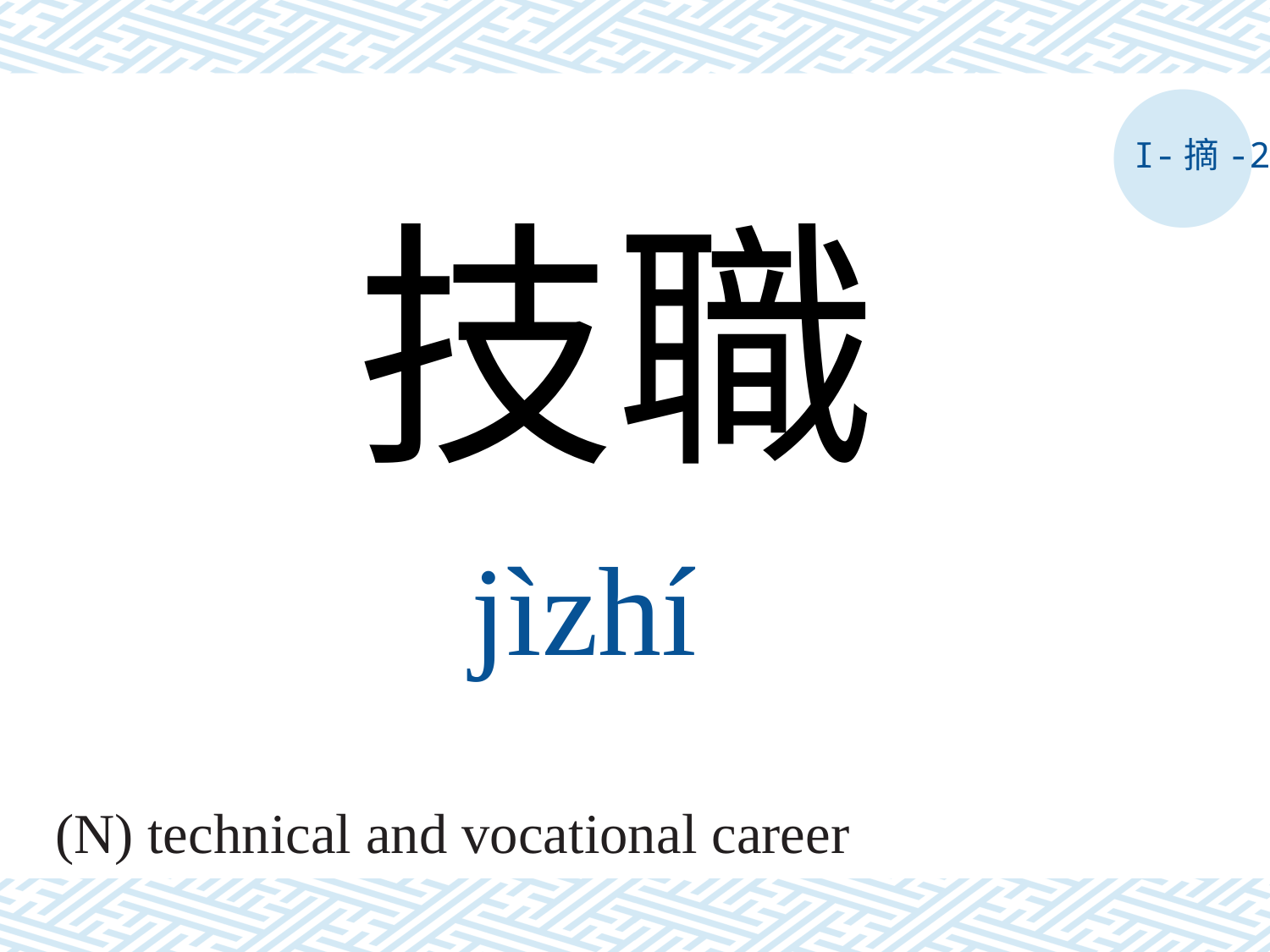

I-摘-2

技職
jìzhí
(N) technical and vocational career